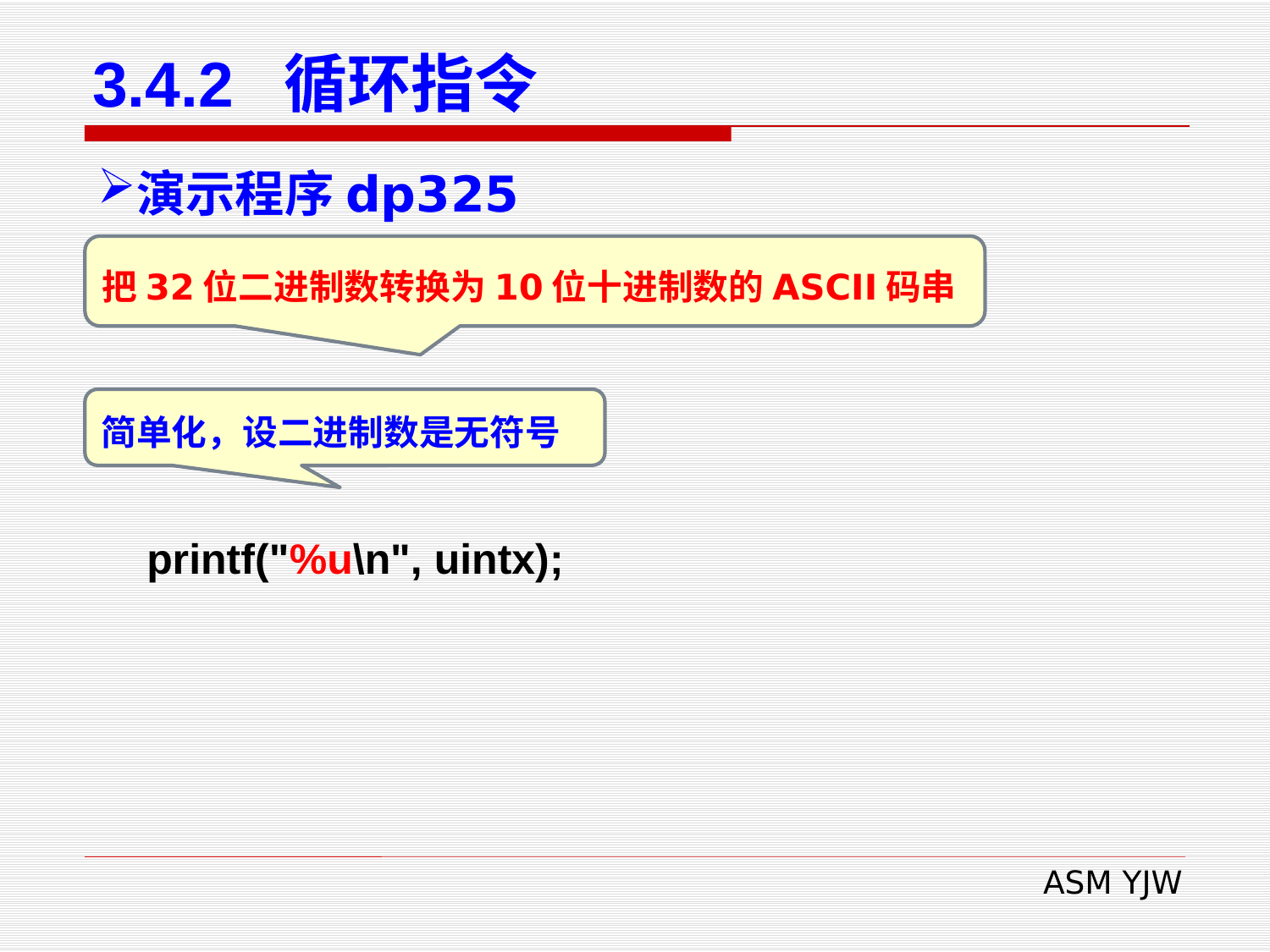

# 3.4.2  循环指令
演示程序dp325
把32位二进制数转换为10位十进制数的ASCII码串
简单化，设二进制数是无符号
     printf("%u\n", uintx);